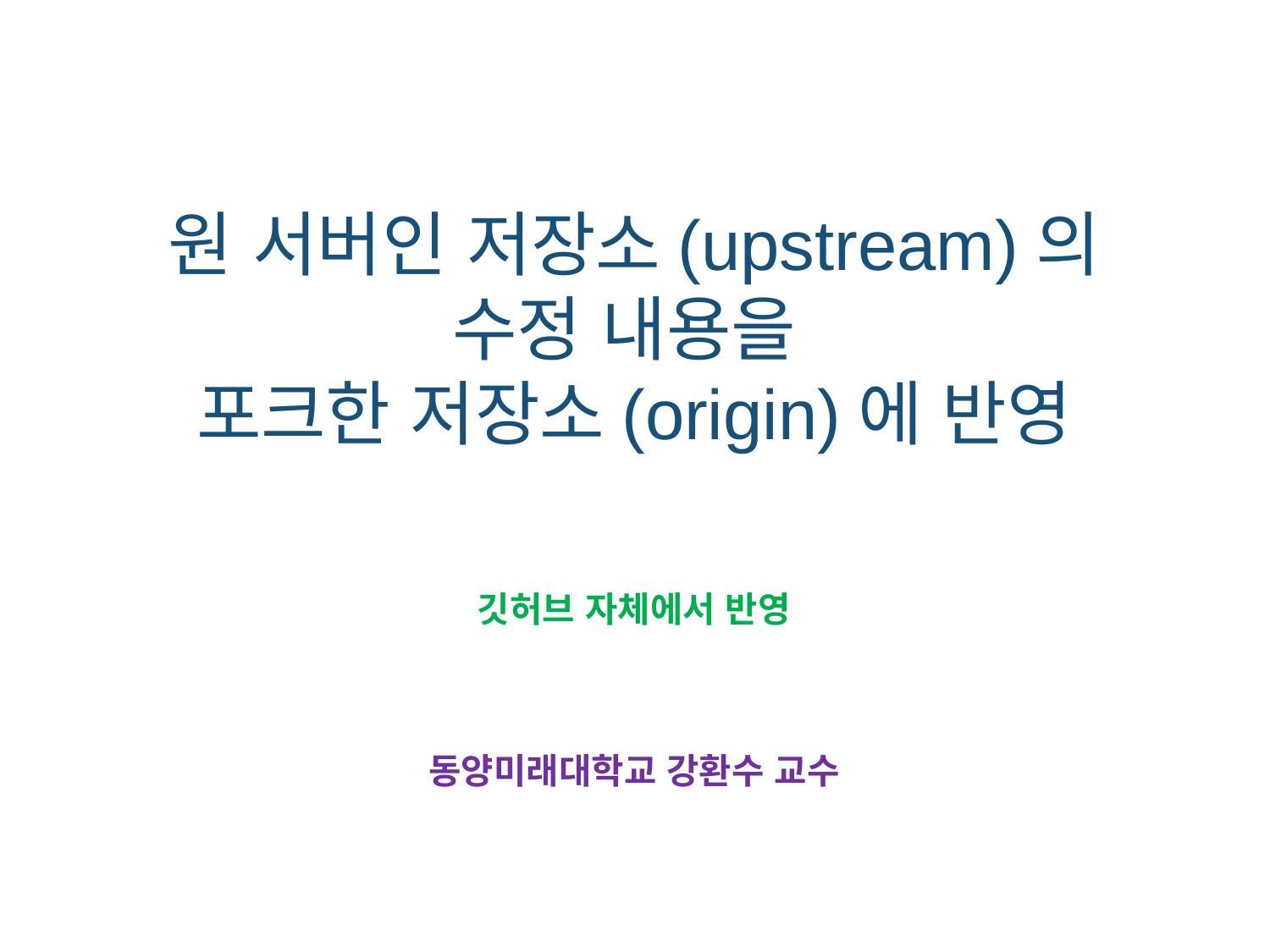

원 서버인 저장소(upstream)의
수정 내용을
포크한 저장소(origin)에 반영
깃허브 자체에서 반영
동양미래대학교 강환수 교수